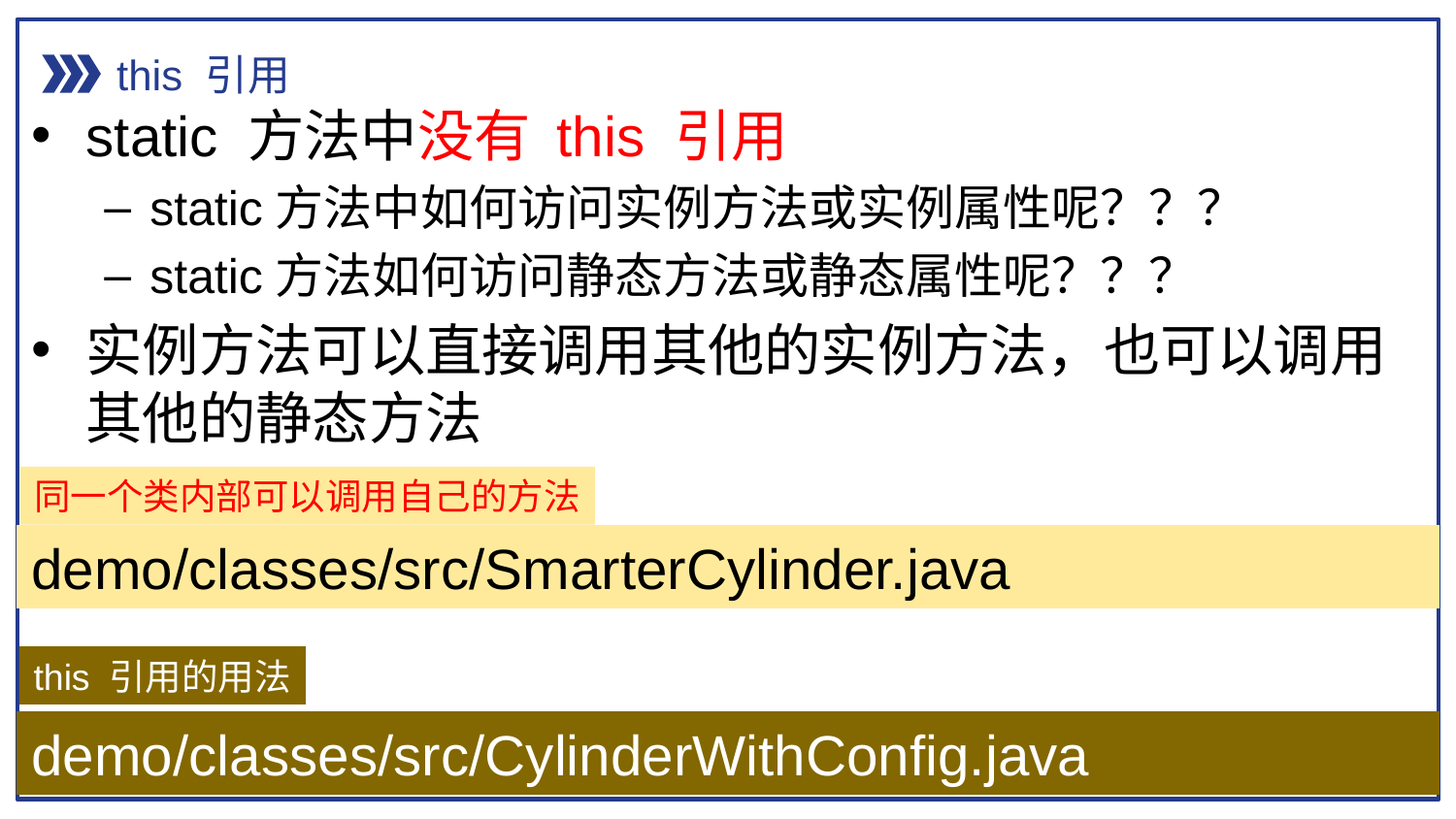

this 引用

static 方法中没有 this 引用
static方法中如何访问实例方法或实例属性呢？？？
static方法如何访问静态方法或静态属性呢？？？
实例方法可以直接调用其他的实例方法，也可以调用其他的静态方法
同一个类内部可以调用自己的方法
demo/classes/src/SmarterCylinder.java
this 引用的用法
demo/classes/src/CylinderWithConfig.java